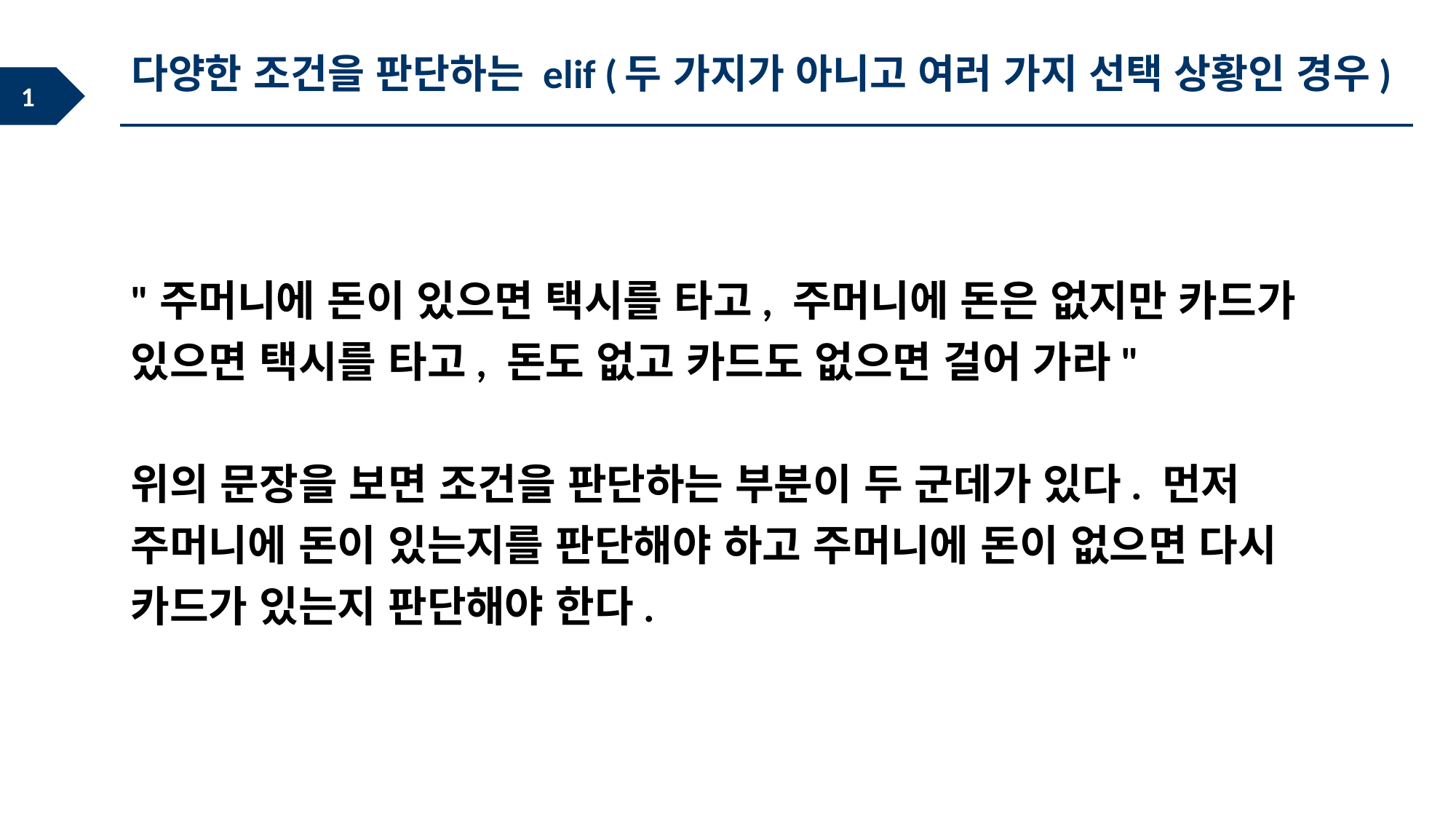

다양한 조건을 판단하는 elif (두 가지가 아니고 여러 가지 선택 상황인 경우)
"주머니에 돈이 있으면 택시를 타고, 주머니에 돈은 없지만 카드가 있으면 택시를 타고, 돈도 없고 카드도 없으면 걸어 가라"

위의 문장을 보면 조건을 판단하는 부분이 두 군데가 있다. 먼저 주머니에 돈이 있는지를 판단해야 하고 주머니에 돈이 없으면 다시 카드가 있는지 판단해야 한다.